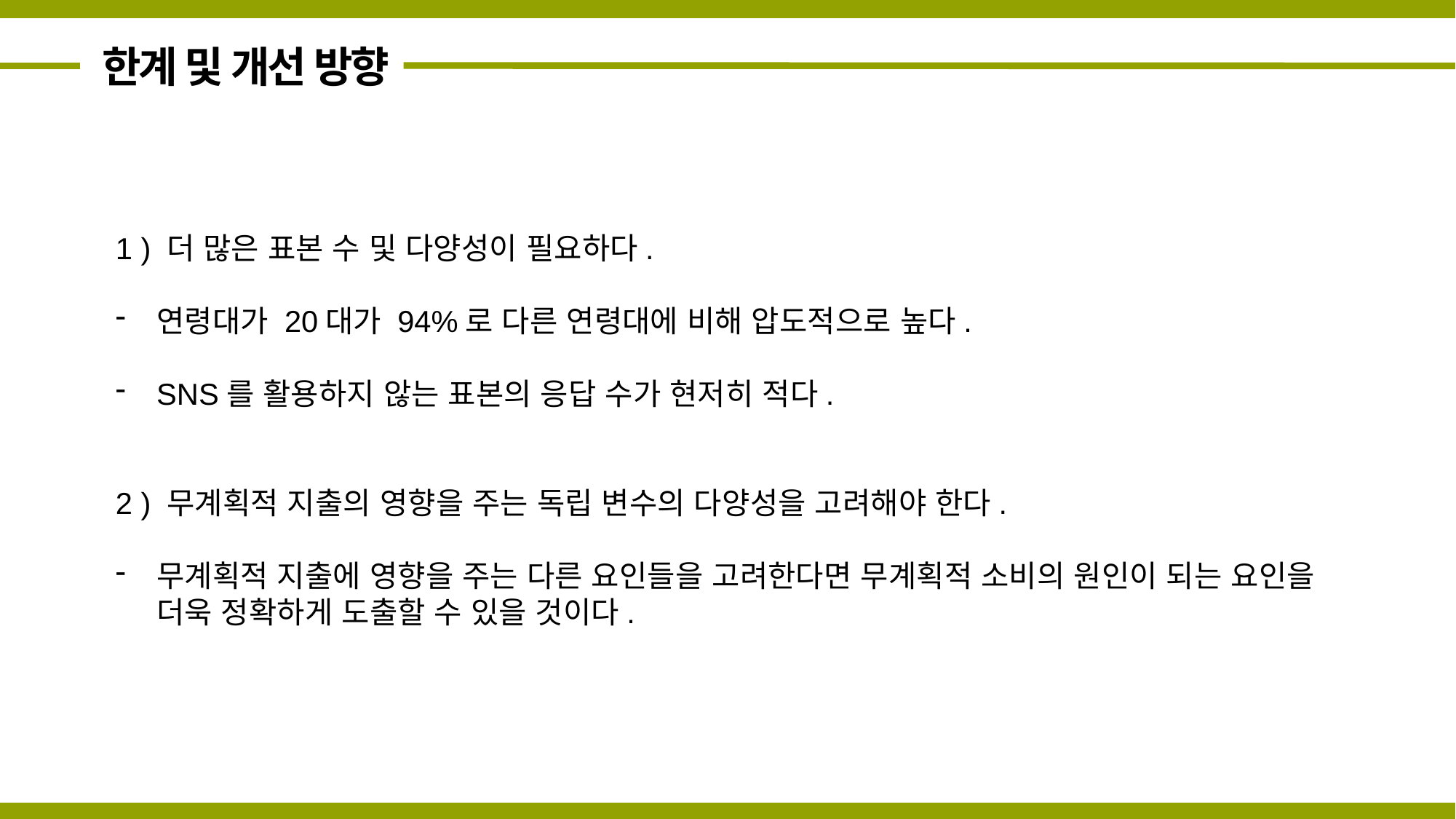

한계 및 개선 방향
1 ) 더 많은 표본 수 및 다양성이 필요하다.

연령대가 20대가 94%로 다른 연령대에 비해 압도적으로 높다.

SNS를 활용하지 않는 표본의 응답 수가 현저히 적다.

2 ) 무계획적 지출의 영향을 주는 독립 변수의 다양성을 고려해야 한다.

무계획적 지출에 영향을 주는 다른 요인들을 고려한다면 무계획적 소비의 원인이 되는 요인을 더욱 정확하게 도출할 수 있을 것이다.